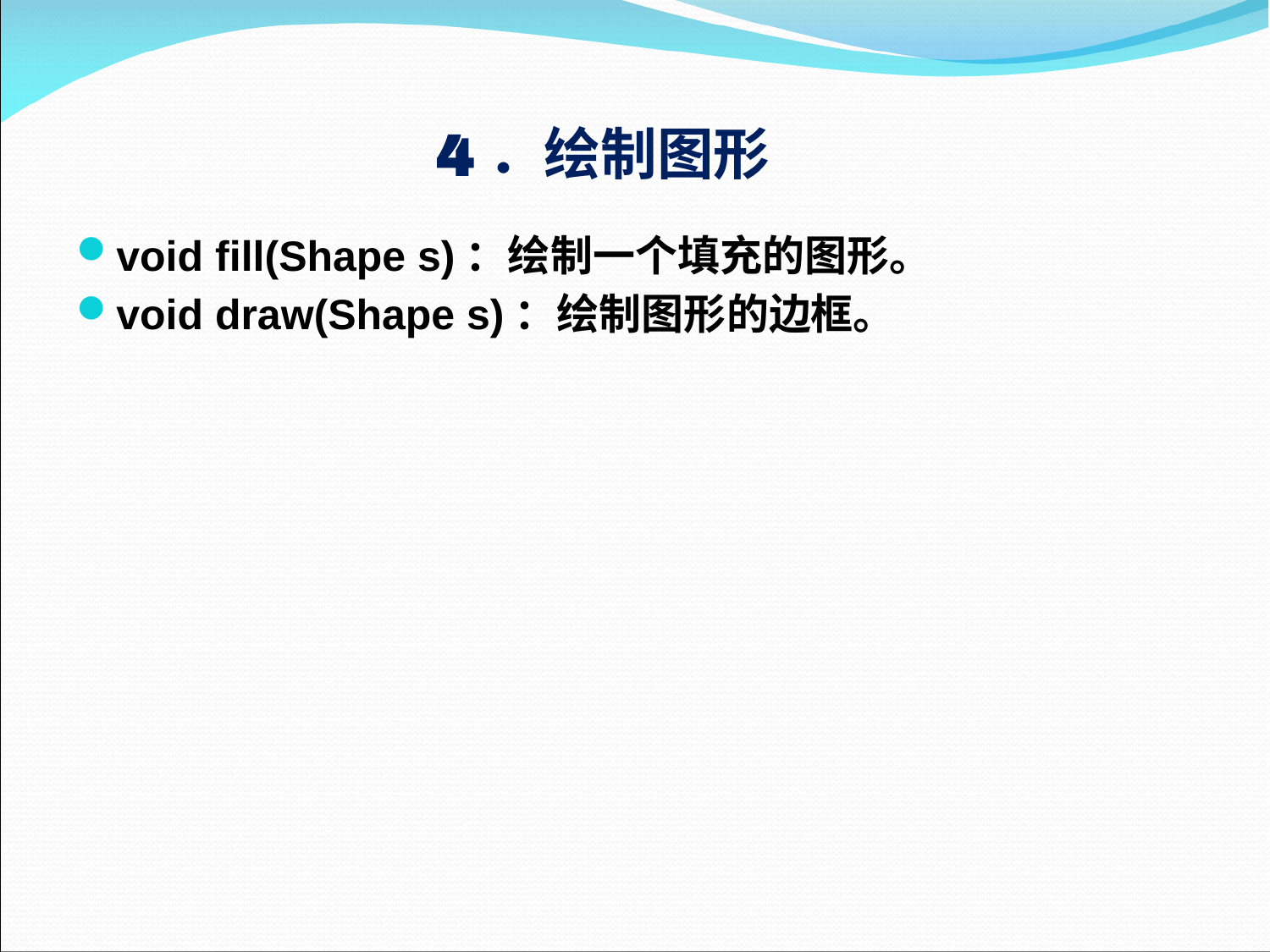

# 4．绘制图形
void fill(Shape s)：绘制一个填充的图形。
void draw(Shape s)：绘制图形的边框。